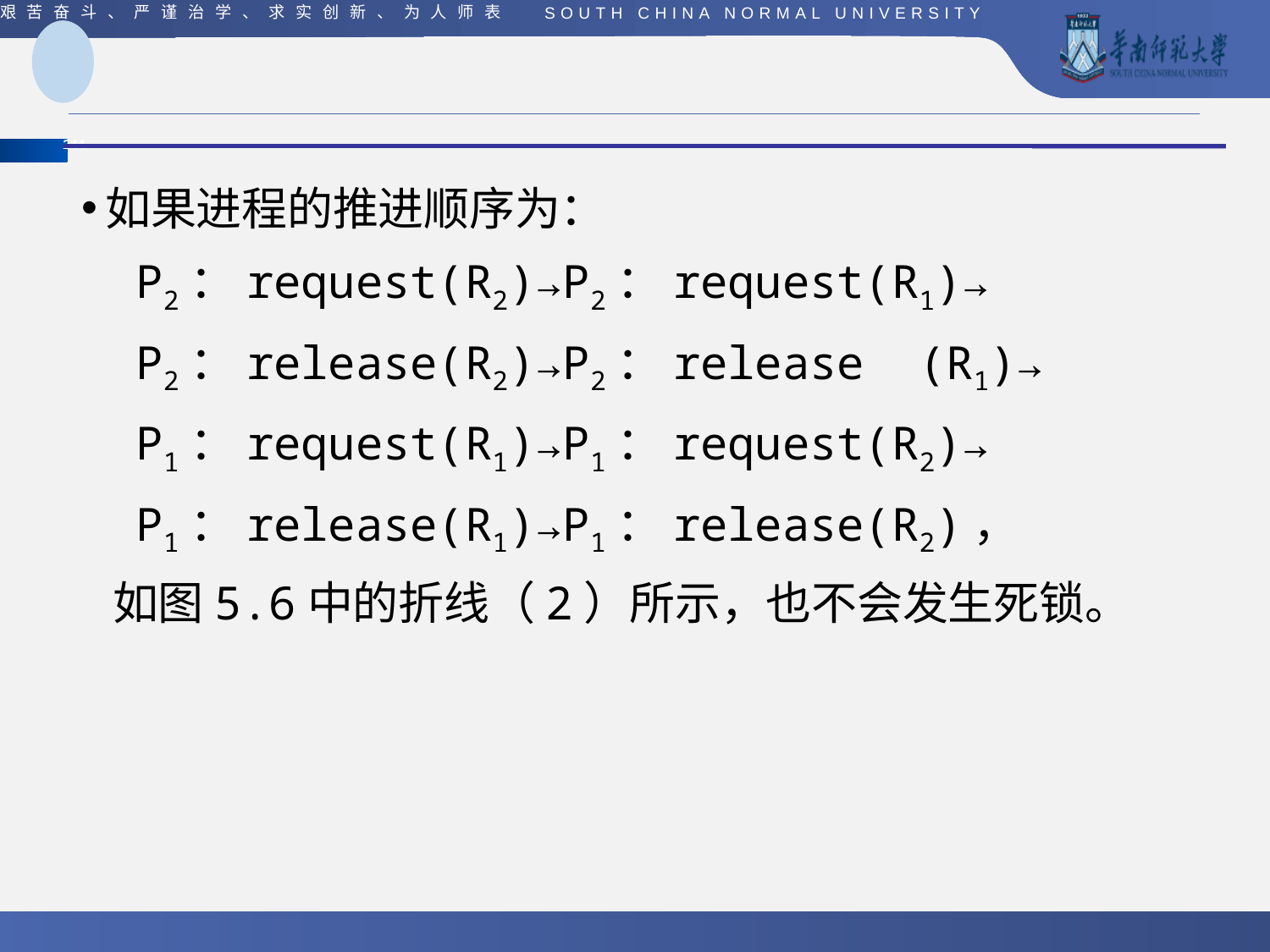

#
如果进程的推进顺序为：
  P2：request(R2)→P2：request(R1)→
  P2：release(R2)→P2：release  (R1)→
  P1：request(R1)→P1：request(R2)→
  P1：release(R1)→P1：release(R2)，
  如图5.6中的折线（2）所示，也不会发生死锁。

244